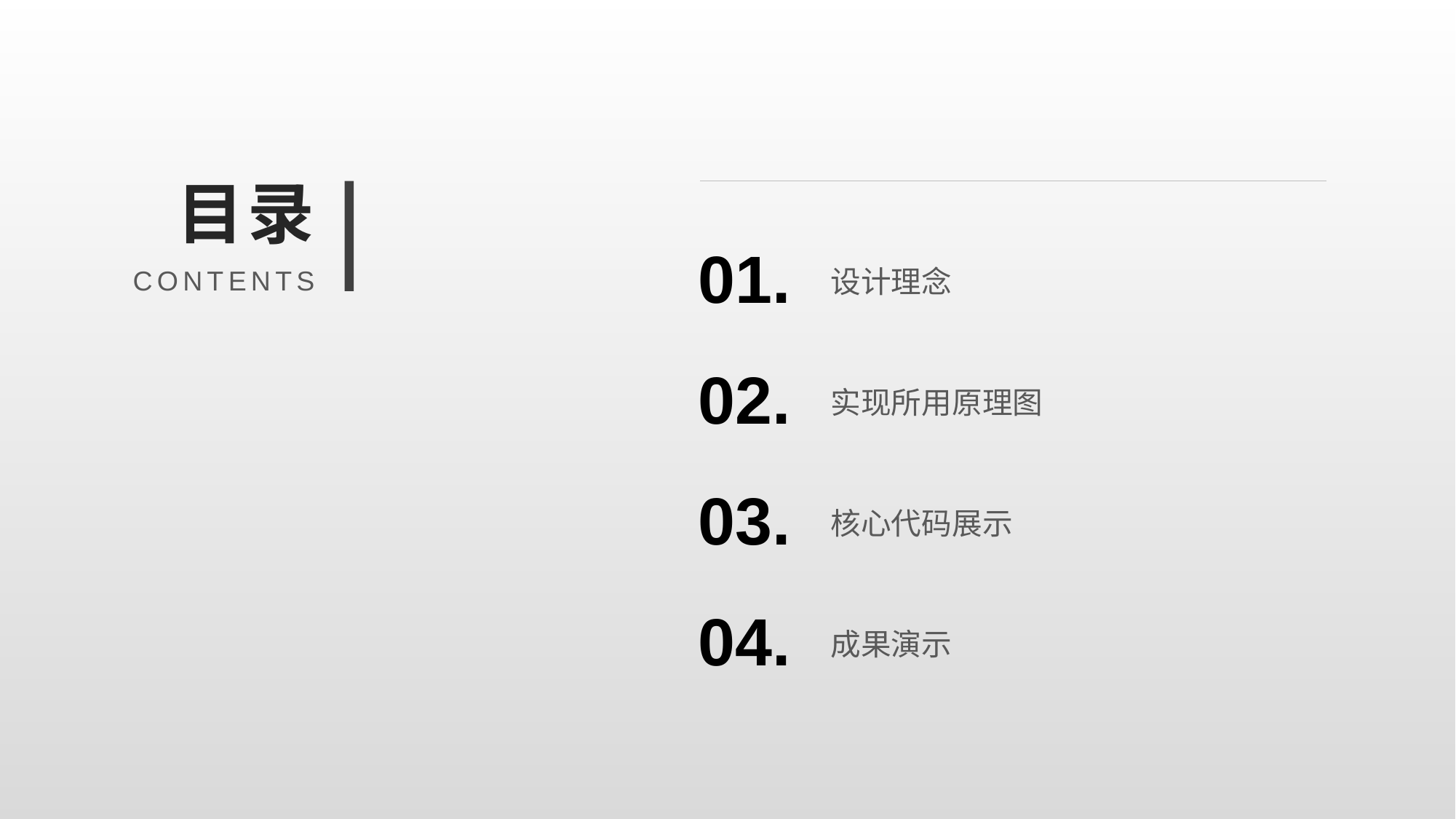

目录

01.
设计理念
CONTENTS
02.
实现所用原理图
03.
核心代码展示
04.
成果演示